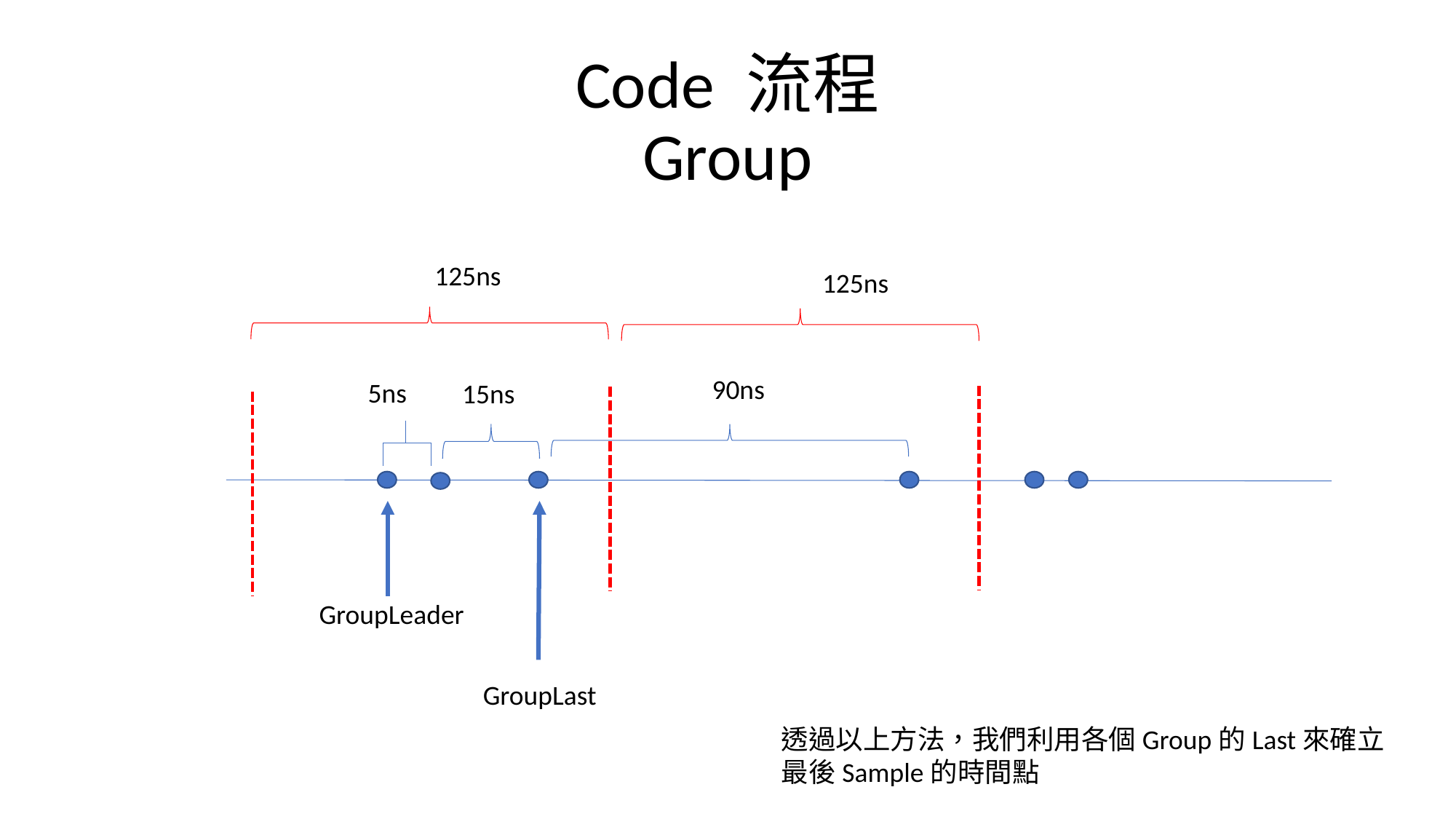

# Code 流程 Group

125ns
125ns

90ns
5ns
15ns

GroupLeader
GroupLast
透過以上方法，我們利用各個Group的Last來確立最後Sample的時間點